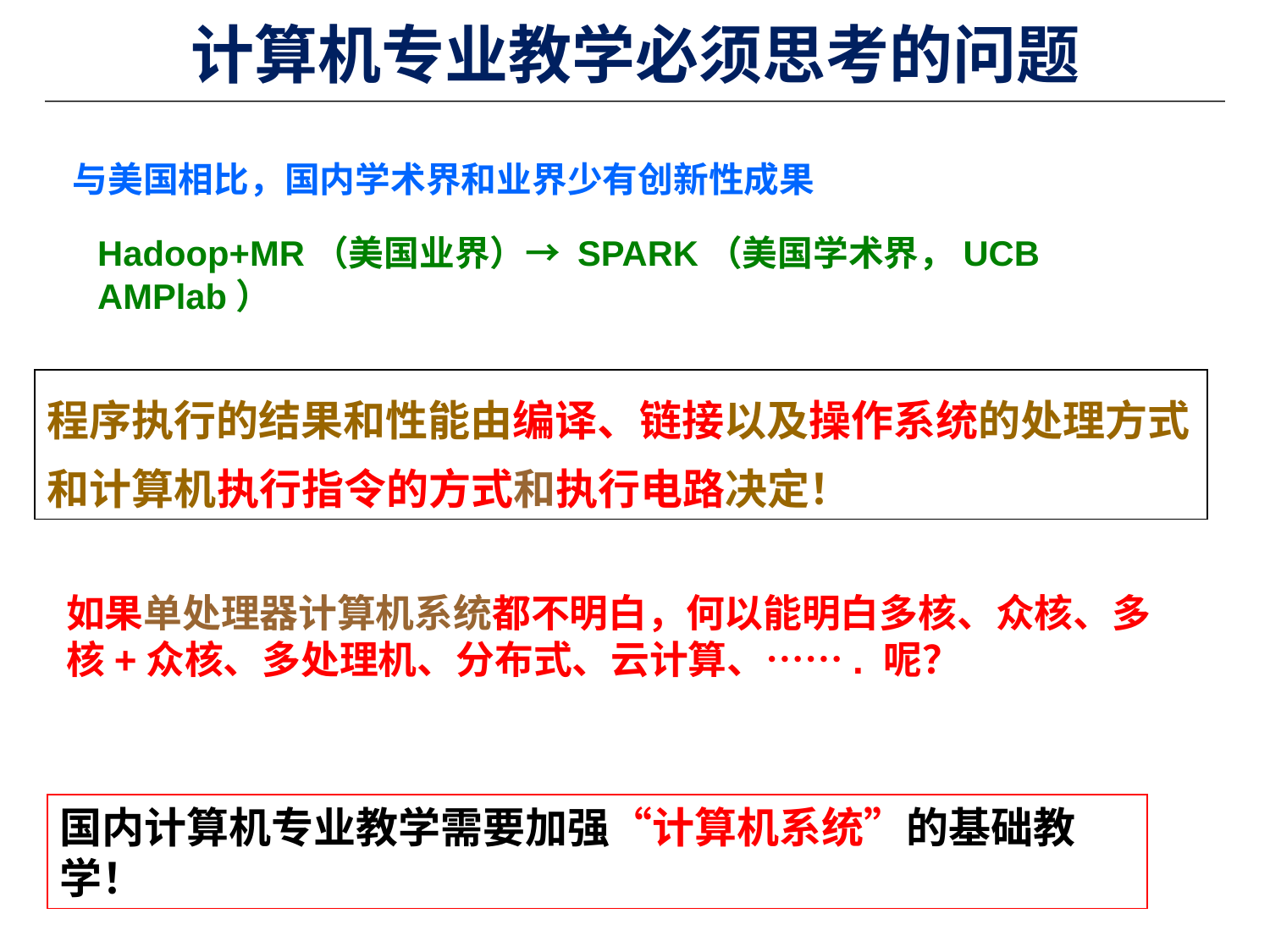

# 计算机专业教学必须思考的问题
与美国相比，国内学术界和业界少有创新性成果
Hadoop+MR（美国业界）→ SPARK（美国学术界，UCB AMPlab）
程序执行的结果和性能由编译、链接以及操作系统的处理方式和计算机执行指令的方式和执行电路决定！
如果单处理器计算机系统都不明白，何以能明白多核、众核、多核+众核、多处理机、分布式、云计算、……. 呢？
国内计算机专业教学需要加强“计算机系统”的基础教学！